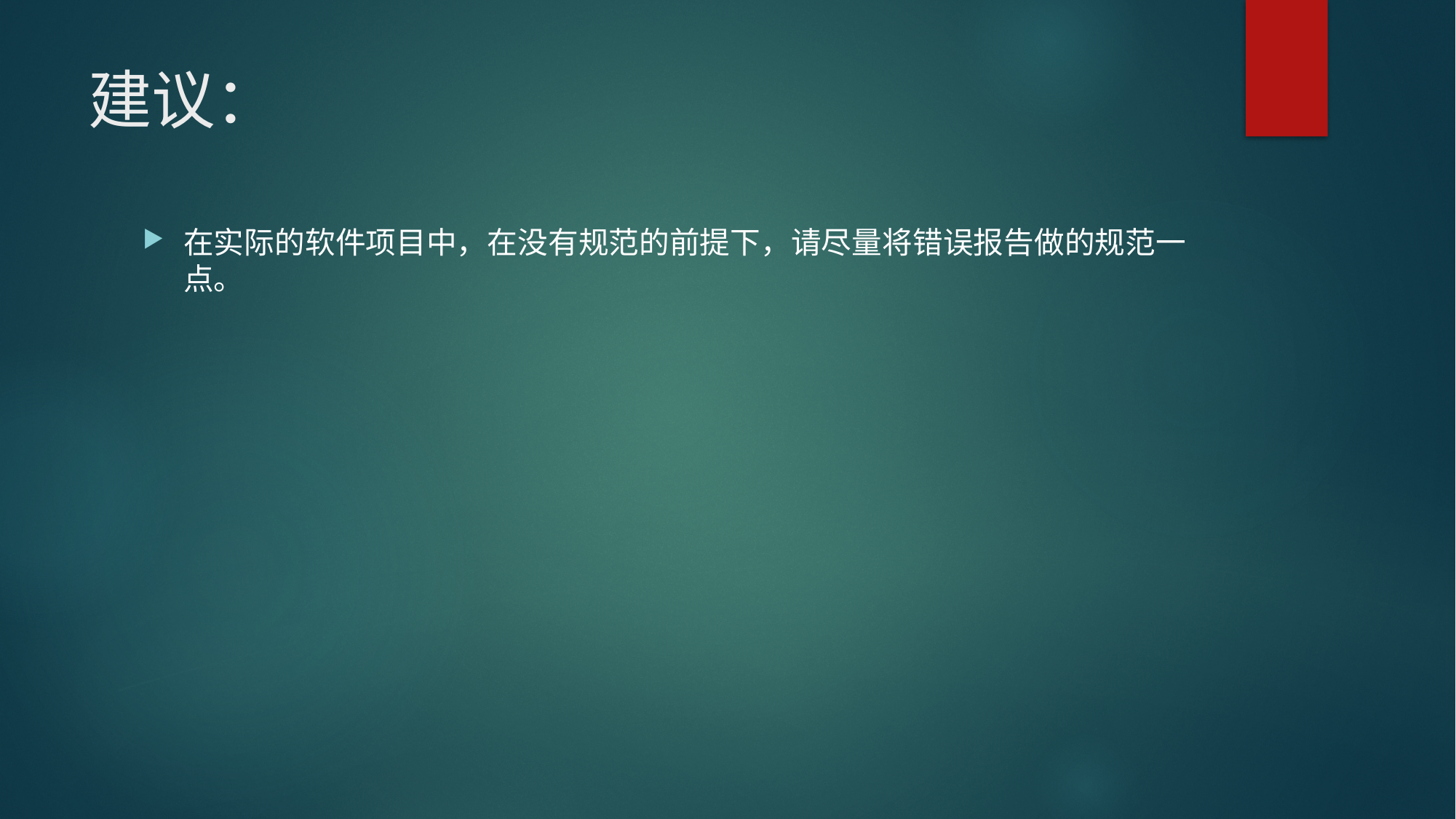

# 建议：

在实际的软件项目中，在没有规范的前提下，请尽量将错误报告做的规范一点。